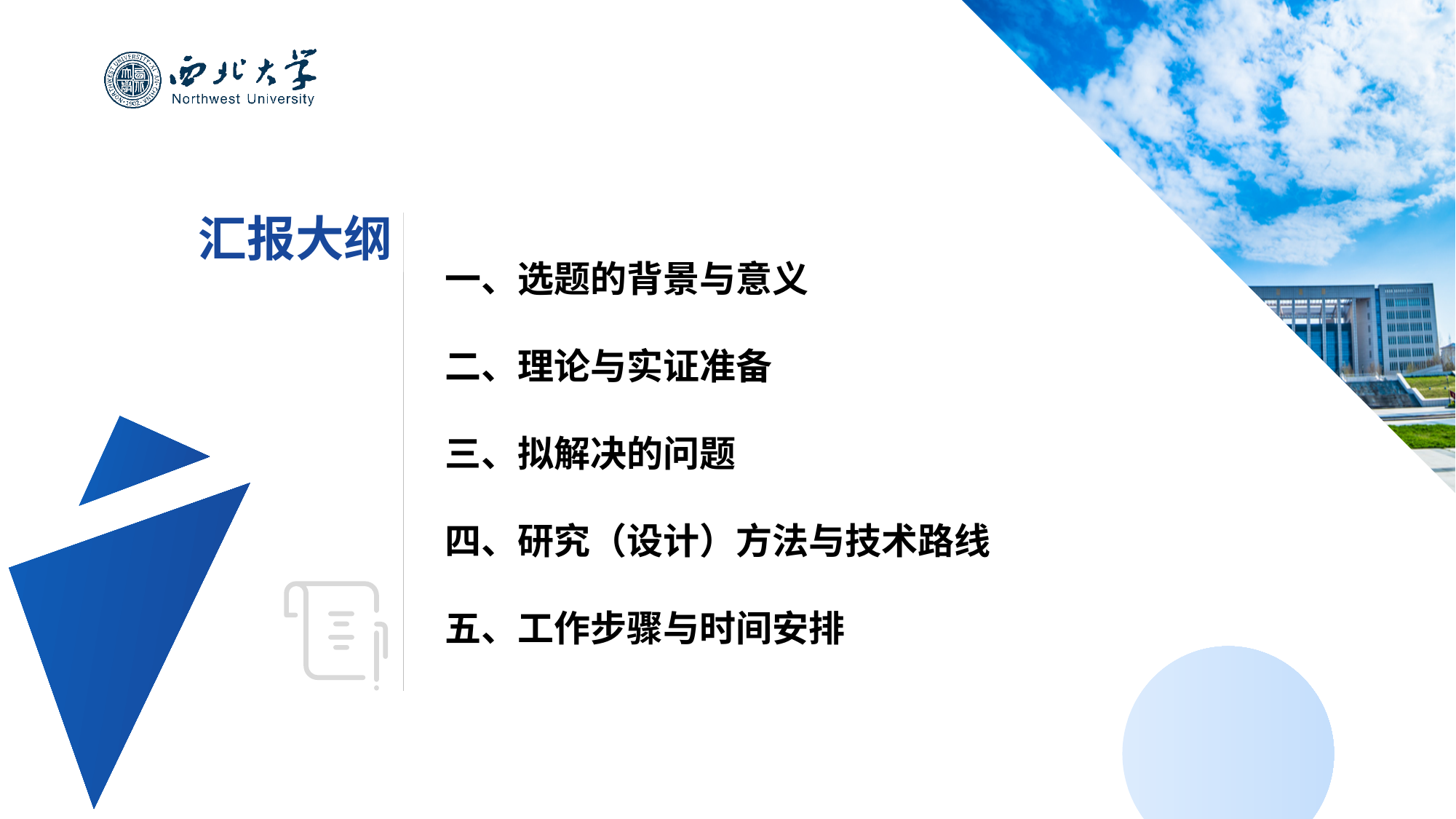

汇报大纲
一、选题的背景与意义
二、理论与实证准备
三、拟解决的问题
四、研究（设计）方法与技术路线
五、工作步骤与时间安排